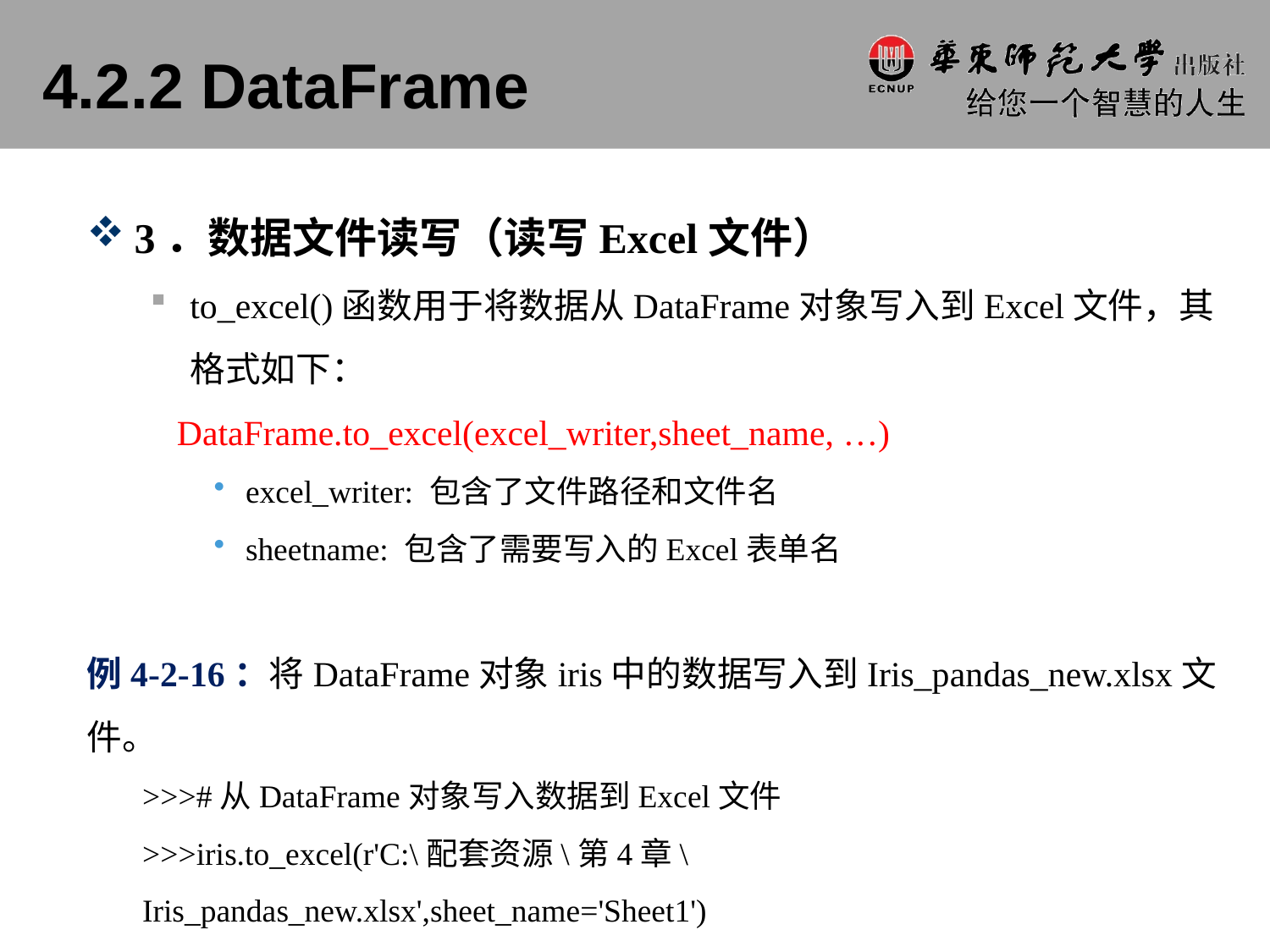

# 4.2.2 DataFrame
3．数据文件读写（读写Excel文件）
to_excel()函数用于将数据从DataFrame对象写入到Excel文件，其格式如下：
   DataFrame.to_excel(excel_writer,sheet_name, …)
excel_writer: 包含了文件路径和文件名
sheetname: 包含了需要写入的Excel表单名

例4-2-16：将DataFrame对象iris中的数据写入到Iris_pandas_new.xlsx文件。
>>>#从DataFrame对象写入数据到Excel文件
>>>iris.to_excel(r'C:\配套资源\第4章\Iris_pandas_new.xlsx',sheet_name='Sheet1')